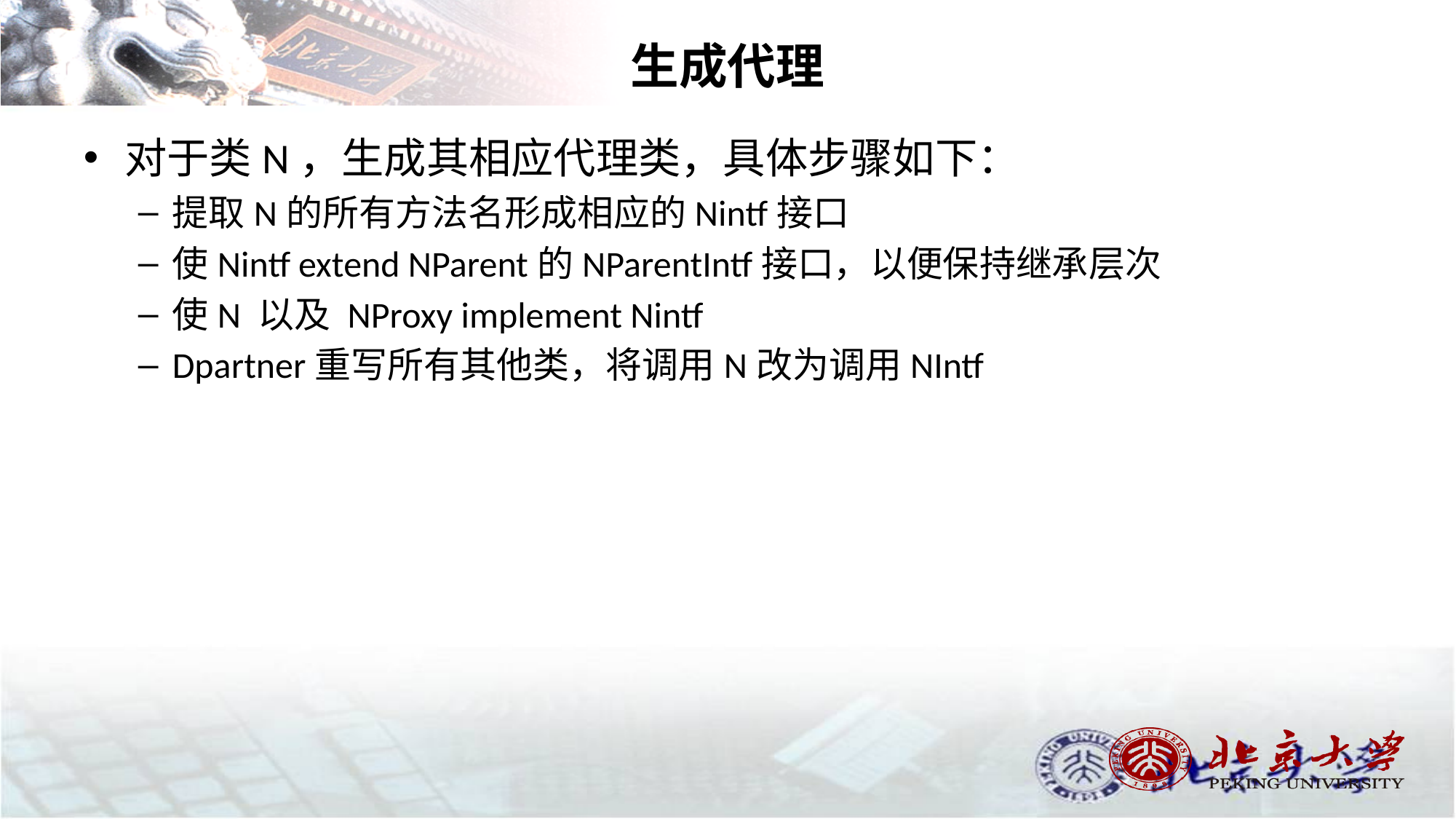

# 生成代理
对于类N，生成其相应代理类，具体步骤如下：
提取N的所有方法名形成相应的Nintf接口
使Nintf extend NParent的NParentIntf接口，以便保持继承层次
使N 以及 NProxy implement Nintf
Dpartner重写所有其他类，将调用N改为调用NIntf